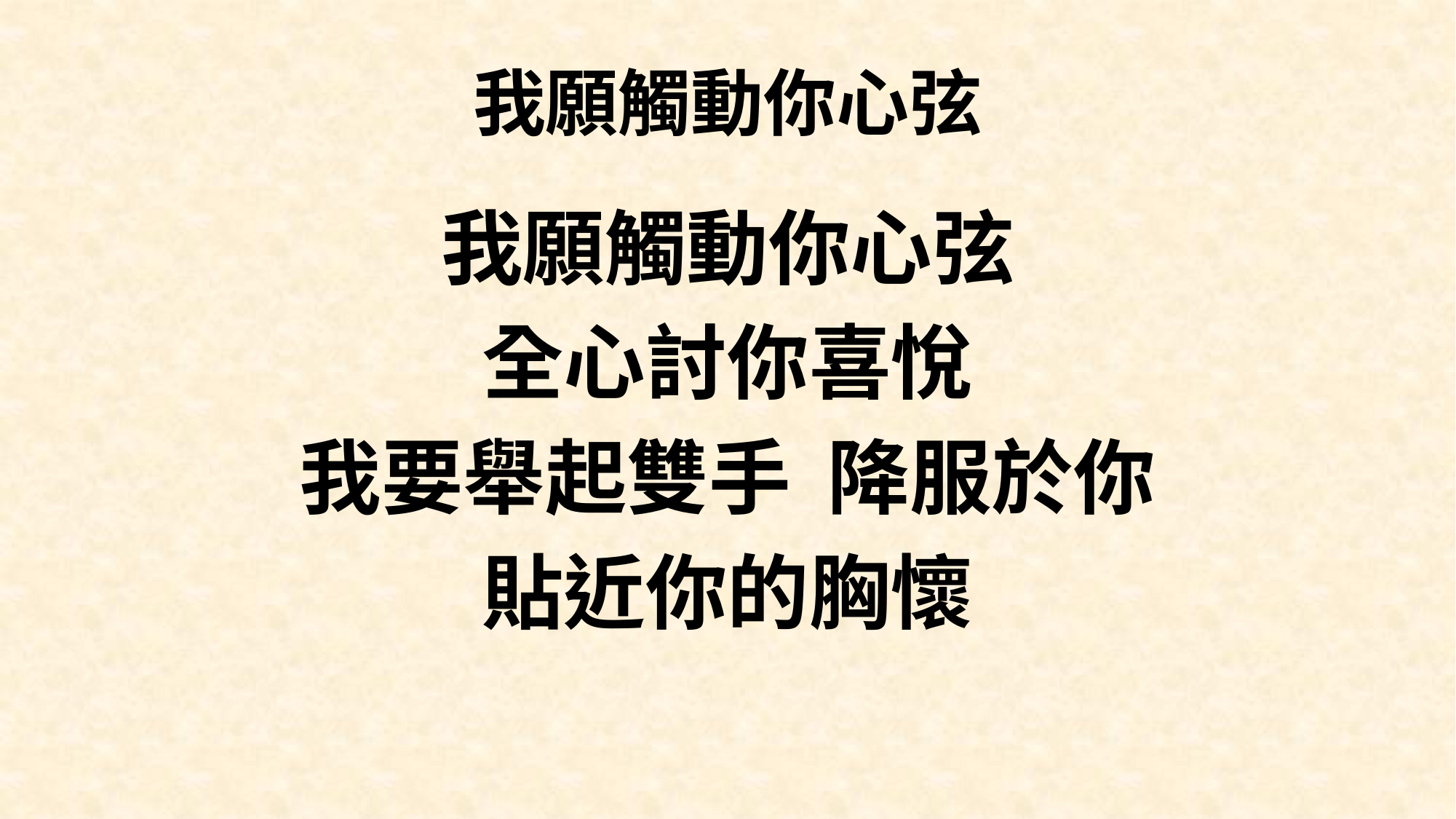

# 我願觸動你心弦
我願觸動你心弦
全心討你喜悅
我要舉起雙手  降服於你
貼近你的胸懷